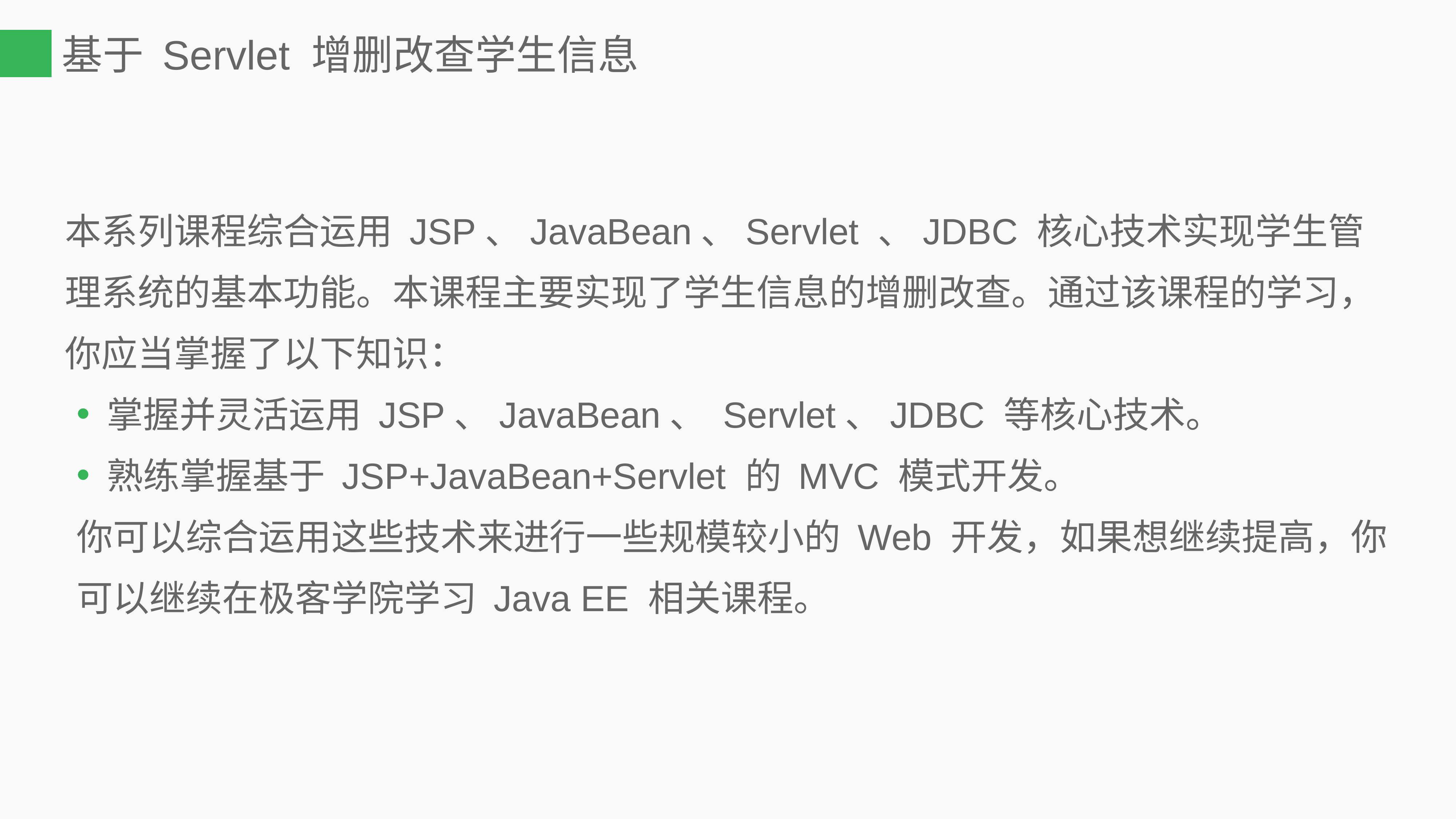

# 基于 Servlet 增删改查学生信息
本系列课程综合运用 JSP、JavaBean、Servlet 、JDBC 核心技术实现学生管理系统的基本功能。本课程主要实现了学生信息的增删改查。通过该课程的学习，你应当掌握了以下知识：
掌握并灵活运用 JSP、JavaBean、 Servlet、JDBC 等核心技术。
熟练掌握基于 JSP+JavaBean+Servlet 的 MVC 模式开发。
你可以综合运用这些技术来进行一些规模较小的 Web 开发，如果想继续提高，你可以继续在极客学院学习 Java EE 相关课程。